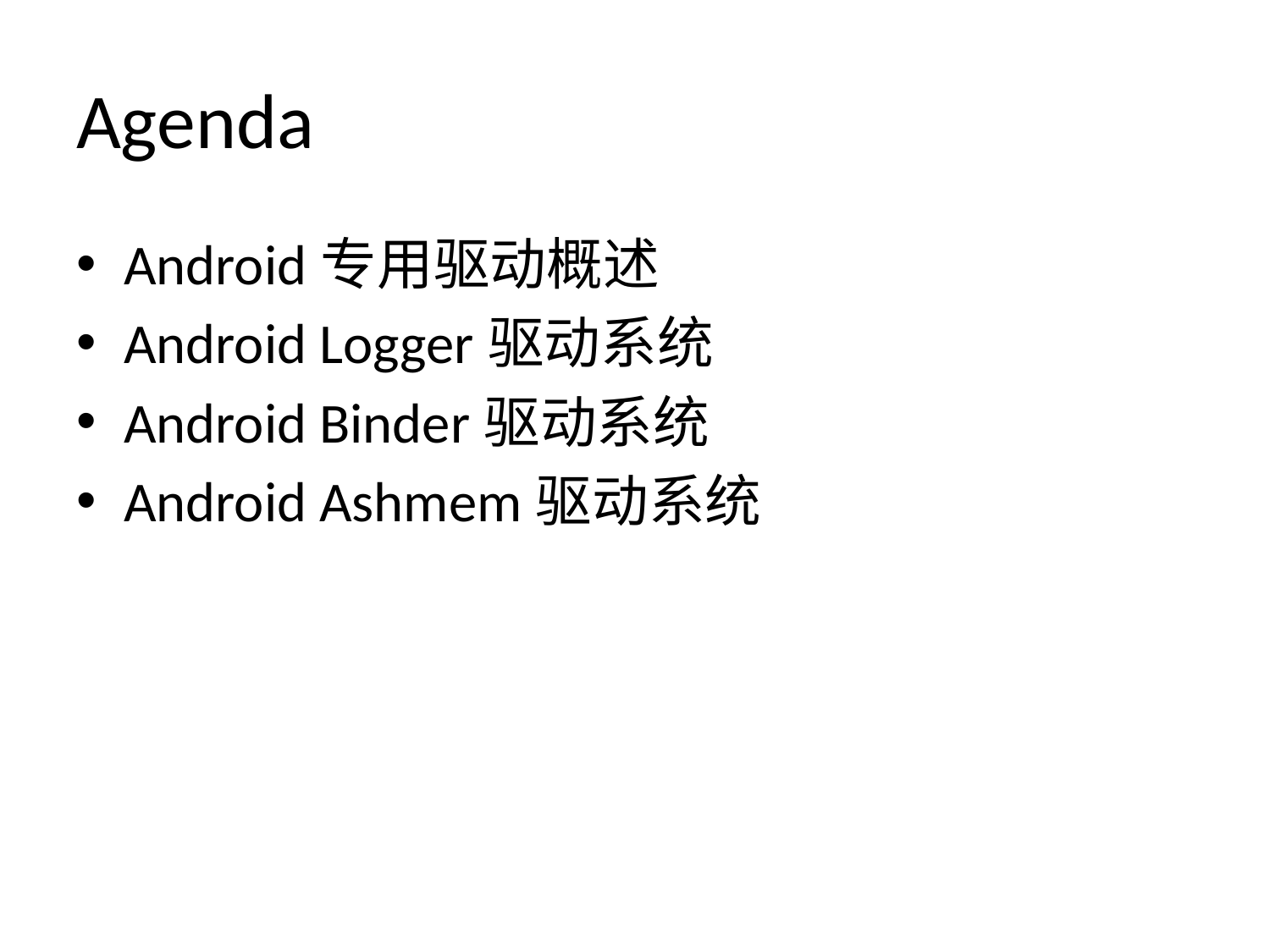

# Agenda
Android专用驱动概述
Android Logger驱动系统
Android Binder驱动系统
Android Ashmem驱动系统